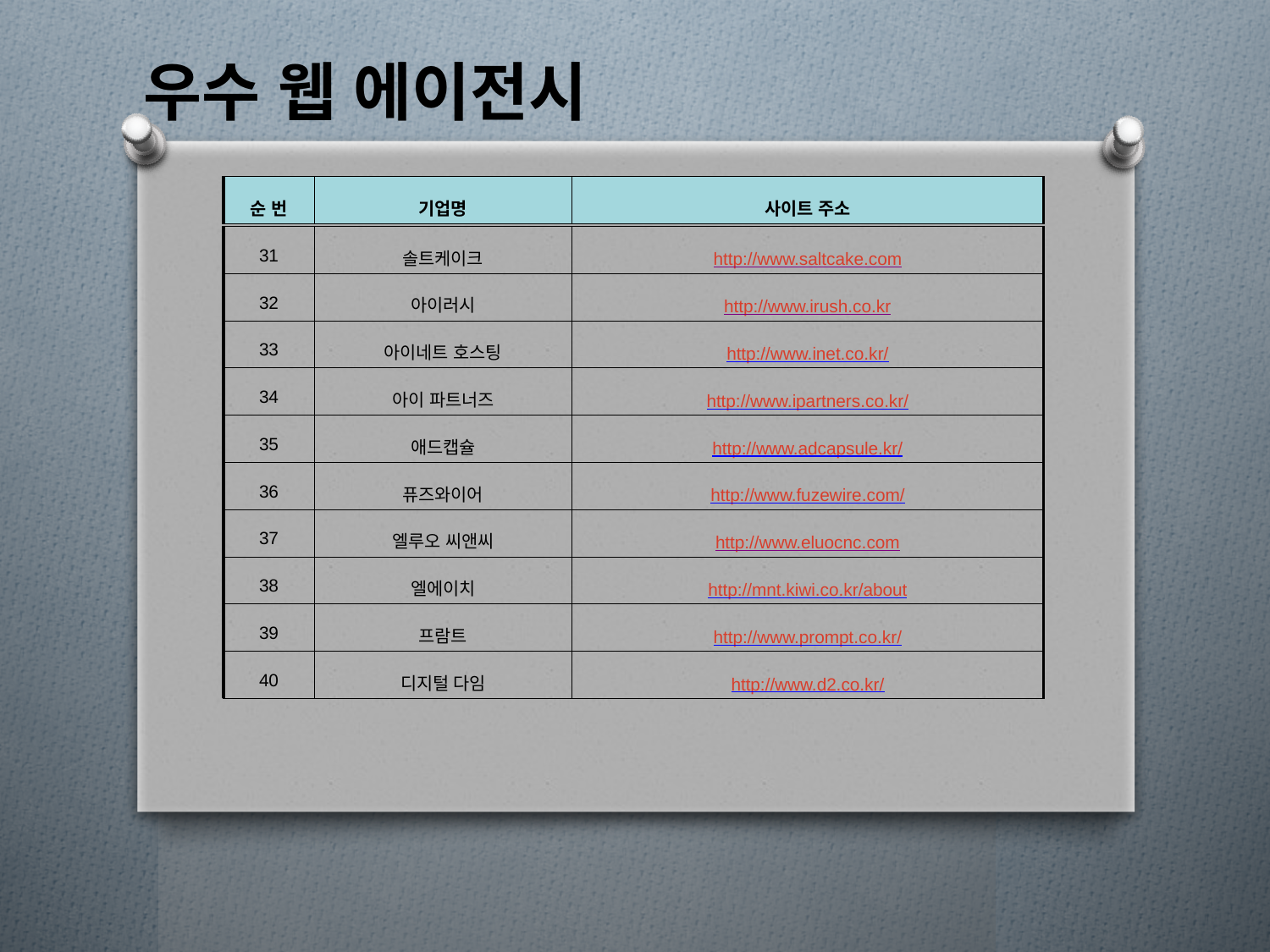

우수 웹 에이전시
| 순 번 | 기업명 | 사이트 주소 |
| --- | --- | --- |
| 31 | 솔트케이크 | http://www.saltcake.com |
| --- | --- | --- |
| 32 | 아이러시 | http://www.irush.co.kr |
| 33 | 아이네트 호스팅 | http://www.inet.co.kr/ |
| 34 | 아이 파트너즈 | http://www.ipartners.co.kr/ |
| 35 | 애드캡슐 | http://www.adcapsule.kr/ |
| 36 | 퓨즈와이어 | http://www.fuzewire.com/ |
| 37 | 엘루오 씨앤씨 | http://www.eluocnc.com |
| 38 | 엘에이치 | http://mnt.kiwi.co.kr/about |
| 39 | 프람트 | http://www.prompt.co.kr/ |
| 40 | 디지털 다임 | http://www.d2.co.kr/ |